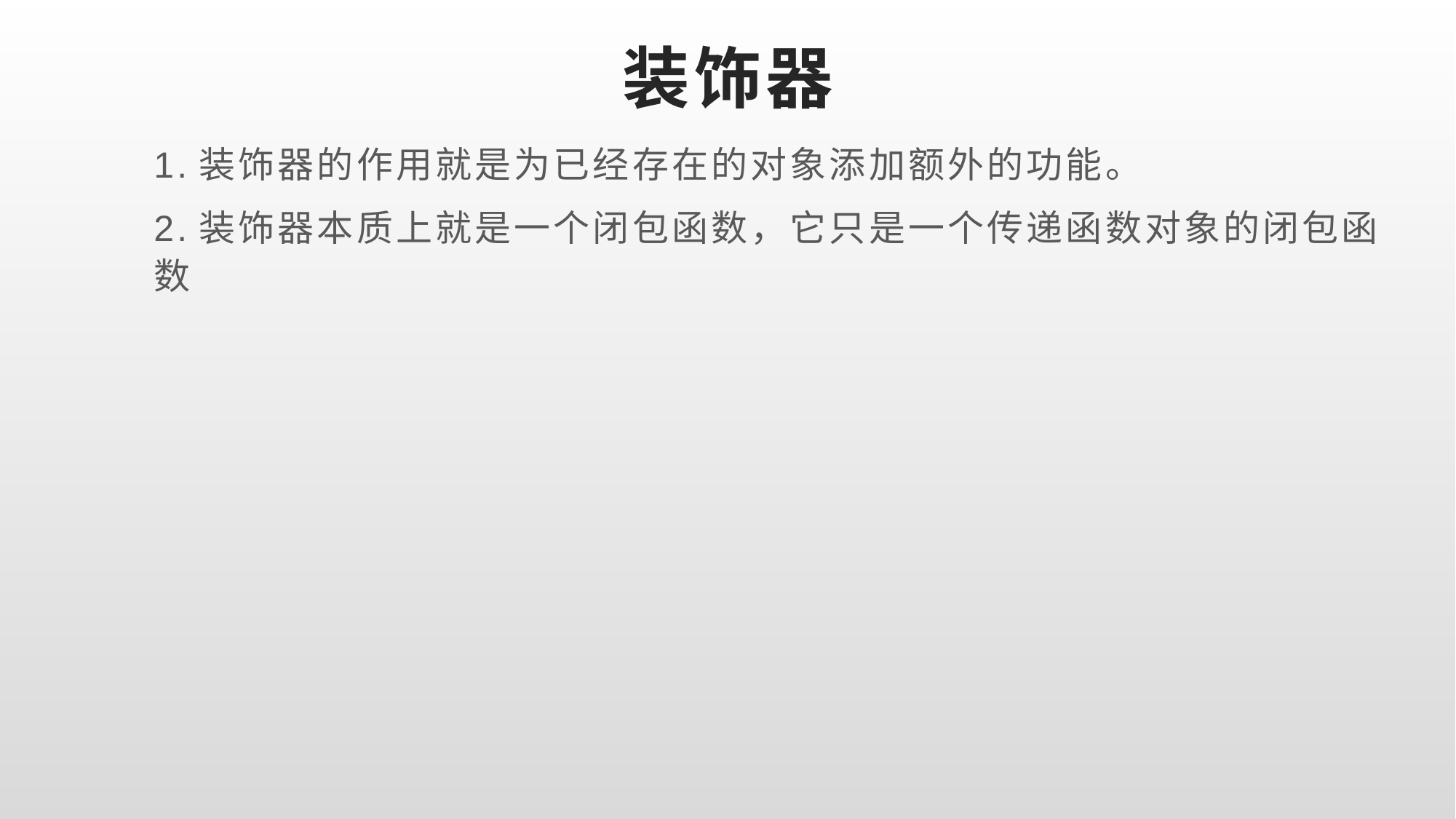

# 装饰器
1.装饰器的作用就是为已经存在的对象添加额外的功能。
2.装饰器本质上就是一个闭包函数，它只是一个传递函数对象的闭包函数